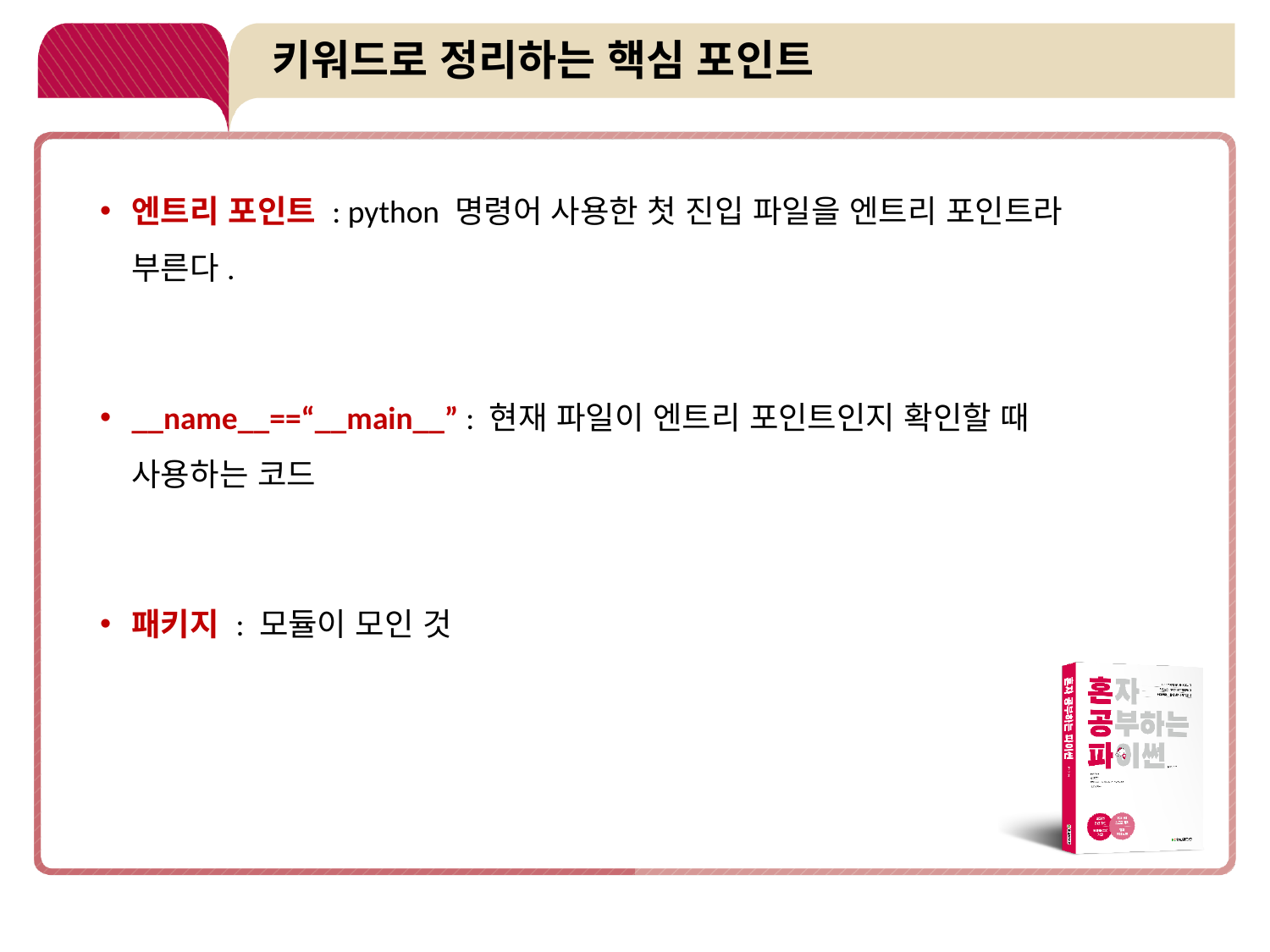

# 키워드로 정리하는 핵심 포인트
엔트리 포인트 : python 명령어 사용한 첫 진입 파일을 엔트리 포인트라 부른다.

__name__==“__main__” : 현재 파일이 엔트리 포인트인지 확인할 때 사용하는 코드

패키지 : 모듈이 모인 것